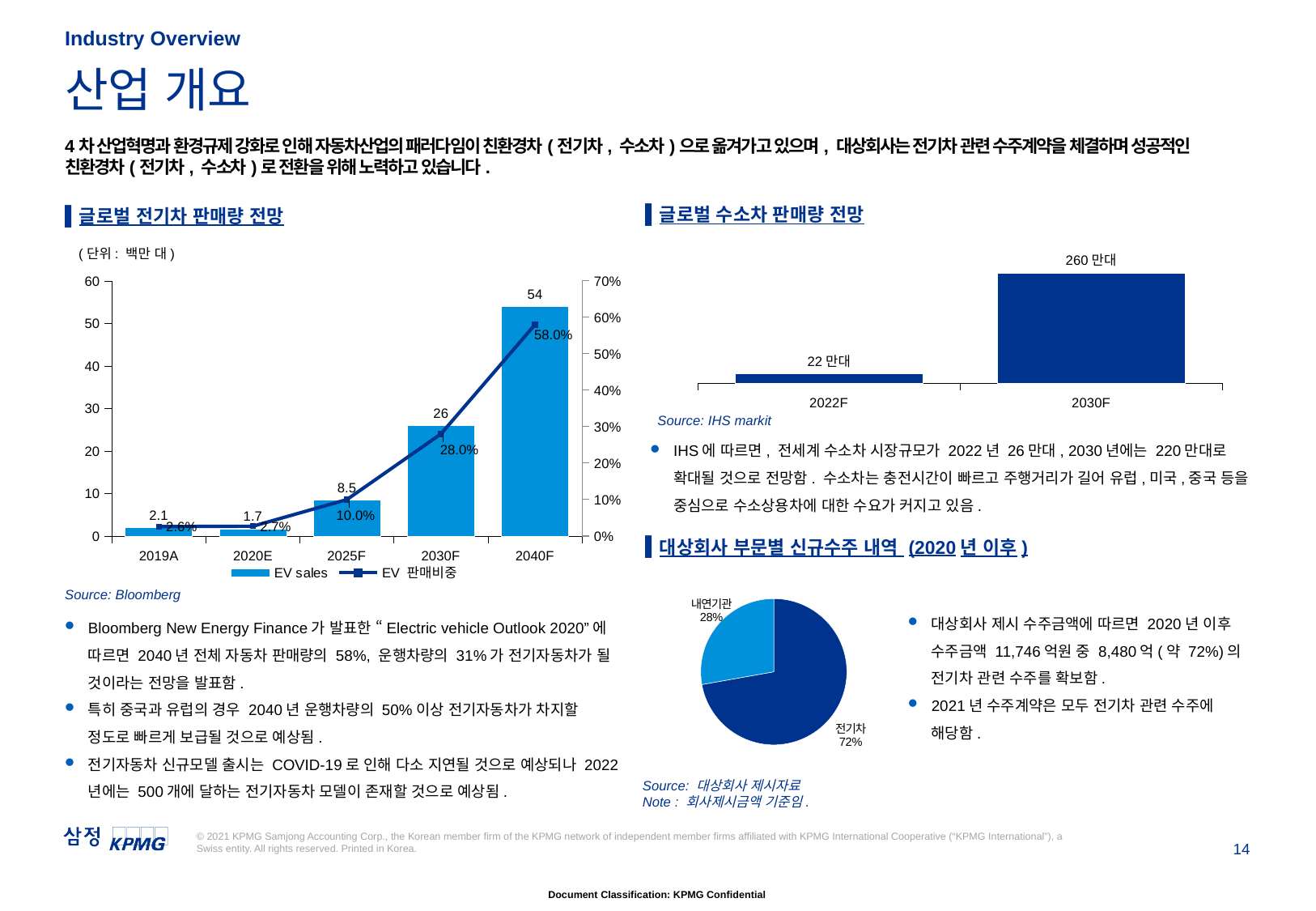

Industry Overview
# 산업 개요
4차 산업혁명과 환경규제 강화로 인해 자동차산업의 패러다임이 친환경차(전기차, 수소차)으로 옮겨가고 있으며, 대상회사는 전기차 관련 수주계약을 체결하며 성공적인 친환경차(전기차, 수소차)로 전환을 위해 노력하고 있습니다.
글로벌 수소차 판매량 전망
글로벌 전기차 판매량 전망

### Chart

| Category | EV sales | EV 판매비중 |
|---|---|---|
| 2019A | 2.1 | 0.026 |
| 2020E | 1.7 | 0.027 |
| 2025F | 8.5 | 0.1 |
| 2030F | 26.0 | 0.28 |
| 2040F | 54.0 | 0.58 |

### Chart

| Category |  |
|---|---|
| 2022F | 22.0 |
| 2030F | 260.0 |
Source: IHS markit
IHS에 따르면, 전세계 수소차 시장규모가 2022년 26만대, 2030년에는 220만대로 확대될 것으로 전망함. 수소차는 충전시간이 빠르고 주행거리가 길어 유럽,미국,중국 등을 중심으로 수소상용차에 대한 수요가 커지고 있음.
대상회사 부문별 신규수주 내역 (2020년 이후)

### Chart

| Category |  |
|---|---|
| 전기차 | 8479.50549 |
| 내연기관 | 3266.6459911499987 |
Source: Bloomberg
대상회사 제시 수주금액에 따르면 2020년 이후 수주금액 11,746억원 중 8,480억(약 72%)의 전기차 관련 수주를 확보함.
2021년 수주계약은 모두 전기차 관련 수주에 해당함.
Bloomberg New Energy Finance가 발표한 “Electric vehicle Outlook 2020”에 따르면 2040년 전체 자동차 판매량의 58%, 운행차량의 31%가 전기자동차가 될 것이라는 전망을 발표함.
특히 중국과 유럽의 경우 2040년 운행차량의 50%이상 전기자동차가 차지할 정도로 빠르게 보급될 것으로 예상됨.
전기자동차 신규모델 출시는 COVID-19로 인해 다소 지연될 것으로 예상되나 2022년에는 500개에 달하는 전기자동차 모델이 존재할 것으로 예상됨.
Source: 대상회사 제시자료
Note : 회사제시금액 기준임.